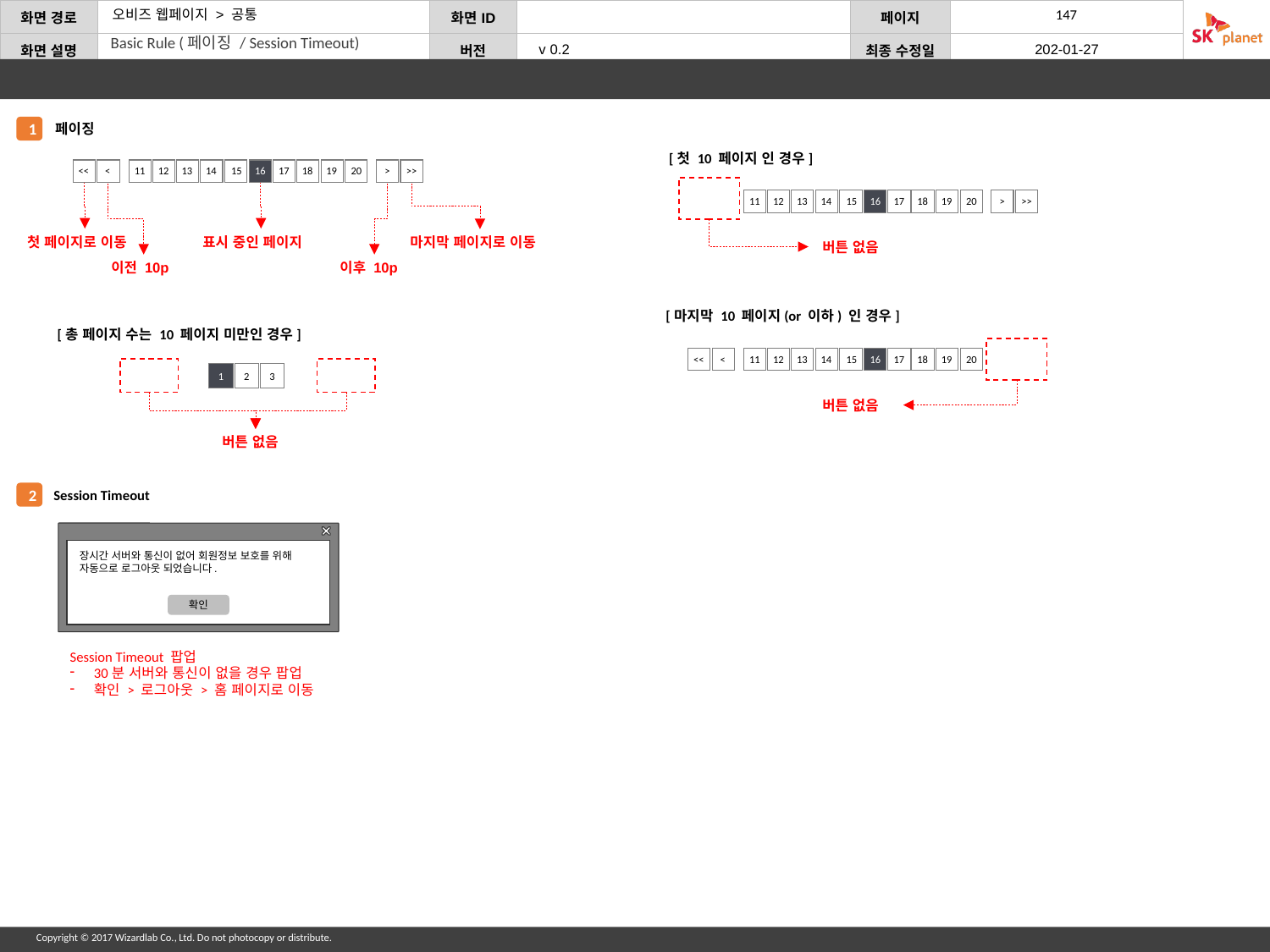

Basic Rule (페이징 / Session Timeout)
페이징
1
[첫 10 페이지 인 경우]

11
12
13
14
15
16
17
18
19
20
>
>>

버튼 없음
[마지막 10 페이지(or 이하) 인 경우]

<<
<
11
12
13
14
15
16
17
18
19
20

버튼 없음
<<
<
11
12
13
14
15
16
17
18
19
20
>
>>

첫 페이지로 이동
표시 중인 페이지
마지막 페이지로 이동
이전 10p
이후 10p
[총 페이지 수는 10 페이지 미만인 경우]

1
2
3
버튼 없음
Session Timeout
2

장시간 서버와 통신이 없어 회원정보 보호를 위해 자동으로 로그아웃 되었습니다.
확인
Session Timeout 팝업
30분 서버와 통신이 없을 경우 팝업
확인 > 로그아웃 > 홈 페이지로 이동